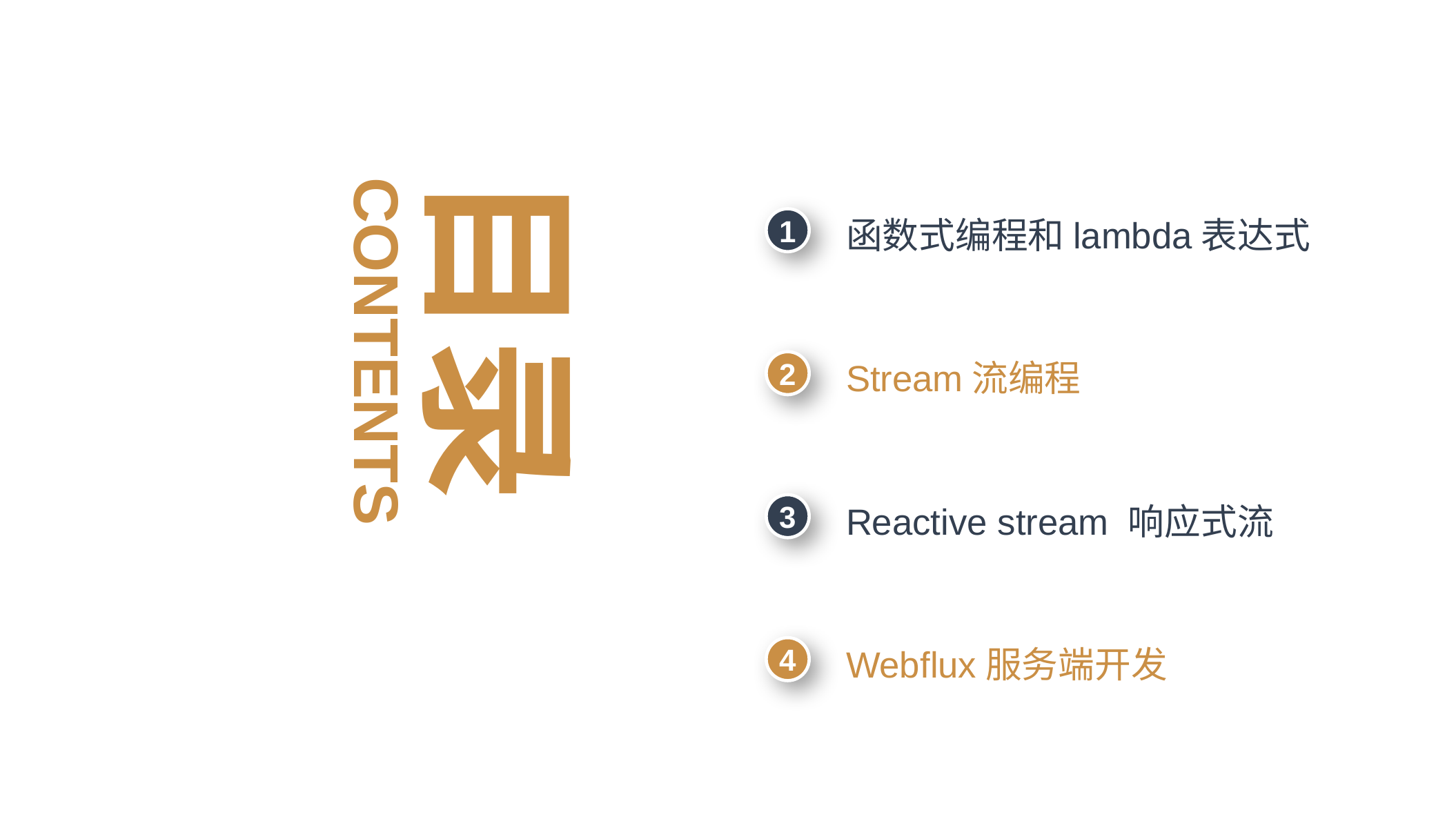

目录
1
函数式编程和lambda表达式
CONTENTS
2
Stream流编程
3
Reactive stream 响应式流
4
Webflux服务端开发